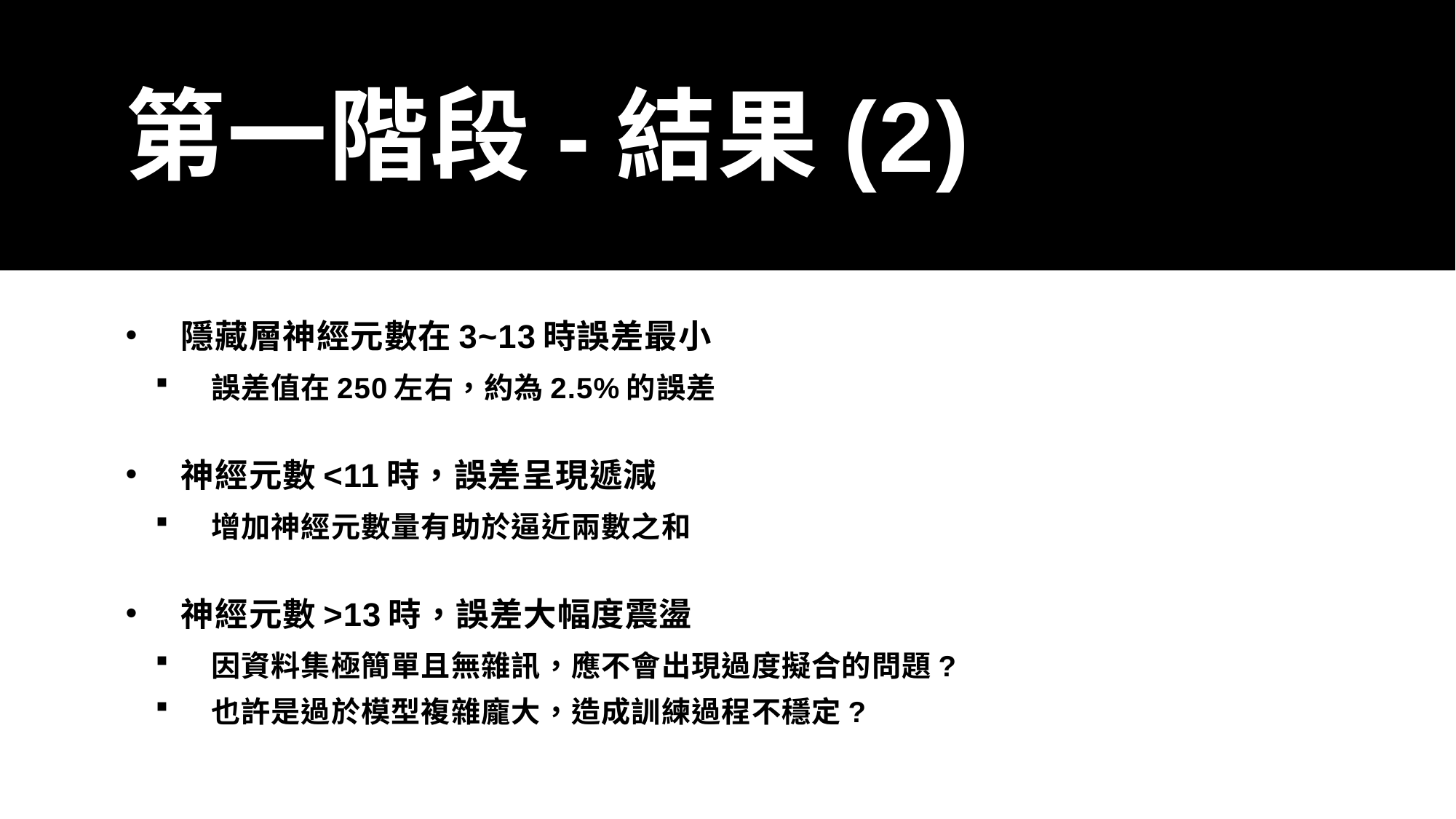

# 第一階段-結果(2)
隱藏層神經元數在3~13時誤差最小
誤差值在250左右，約為2.5%的誤差
神經元數<11時，誤差呈現遞減
增加神經元數量有助於逼近兩數之和
神經元數>13時，誤差大幅度震盪
因資料集極簡單且無雜訊，應不會出現過度擬合的問題?
也許是過於模型複雜龐大，造成訓練過程不穩定?